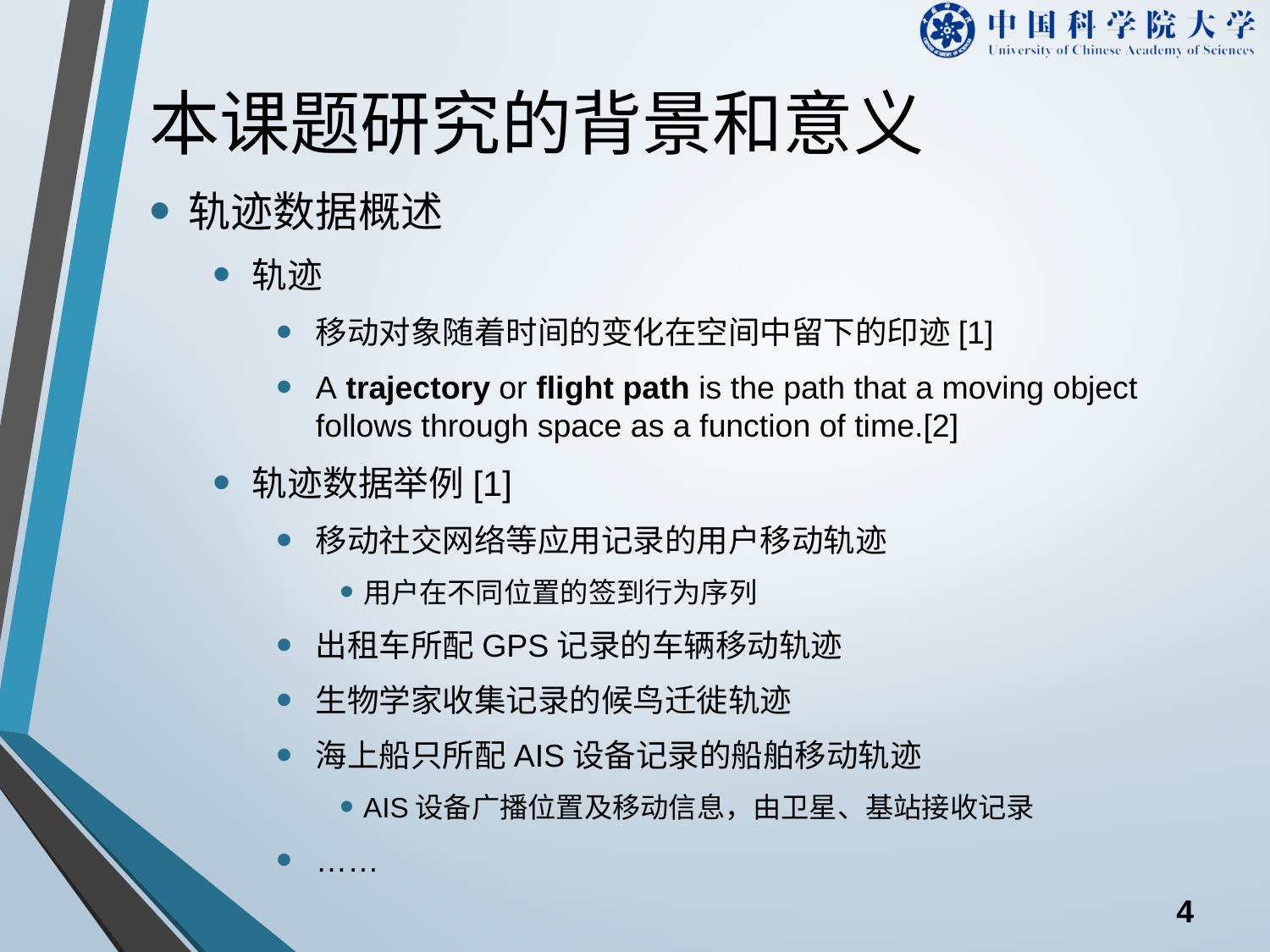

# 本课题研究的背景和意义
轨迹数据概述
轨迹
移动对象随着时间的变化在空间中留下的印迹[1]
A trajectory or flight path is the path that a moving object follows through space as a function of time.[2]
轨迹数据举例[1]
移动社交网络等应用记录的用户移动轨迹
用户在不同位置的签到行为序列
出租车所配GPS记录的车辆移动轨迹
生物学家收集记录的候鸟迁徙轨迹
海上船只所配AIS设备记录的船舶移动轨迹
AIS设备广播位置及移动信息，由卫星、基站接收记录
……

4